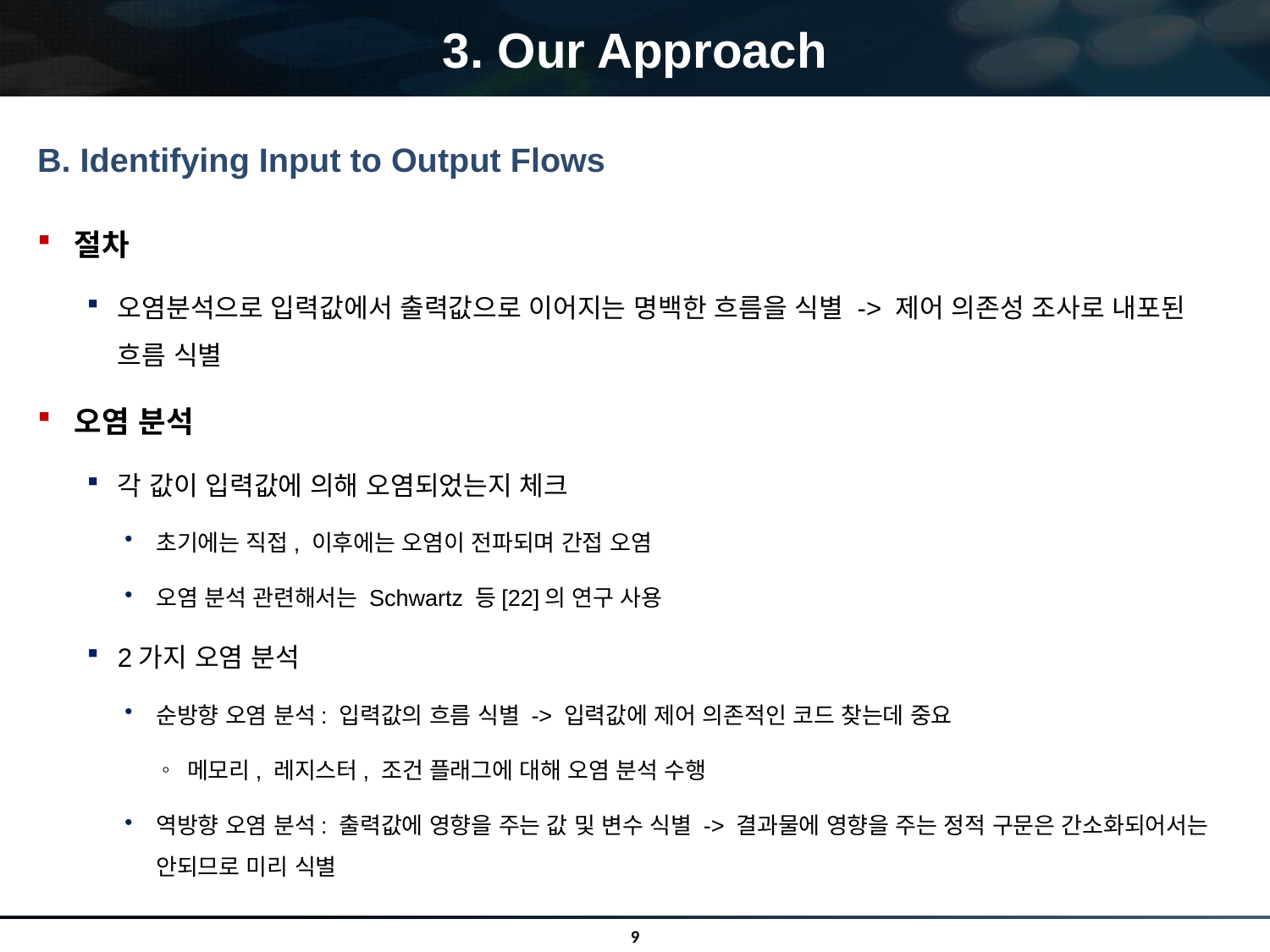

# 3. Our Approach
B. Identifying Input to Output Flows
절차
오염분석으로 입력값에서 출력값으로 이어지는 명백한 흐름을 식별 -> 제어 의존성 조사로 내포된 흐름 식별
오염 분석
각 값이 입력값에 의해 오염되었는지 체크
초기에는 직접, 이후에는 오염이 전파되며 간접 오염
오염 분석 관련해서는 Schwartz 등[22]의 연구 사용
2가지 오염 분석
순방향 오염 분석: 입력값의 흐름 식별 -> 입력값에 제어 의존적인 코드 찾는데 중요
메모리, 레지스터, 조건 플래그에 대해 오염 분석 수행
역방향 오염 분석: 출력값에 영향을 주는 값 및 변수 식별 -> 결과물에 영향을 주는 정적 구문은 간소화되어서는 안되므로 미리 식별